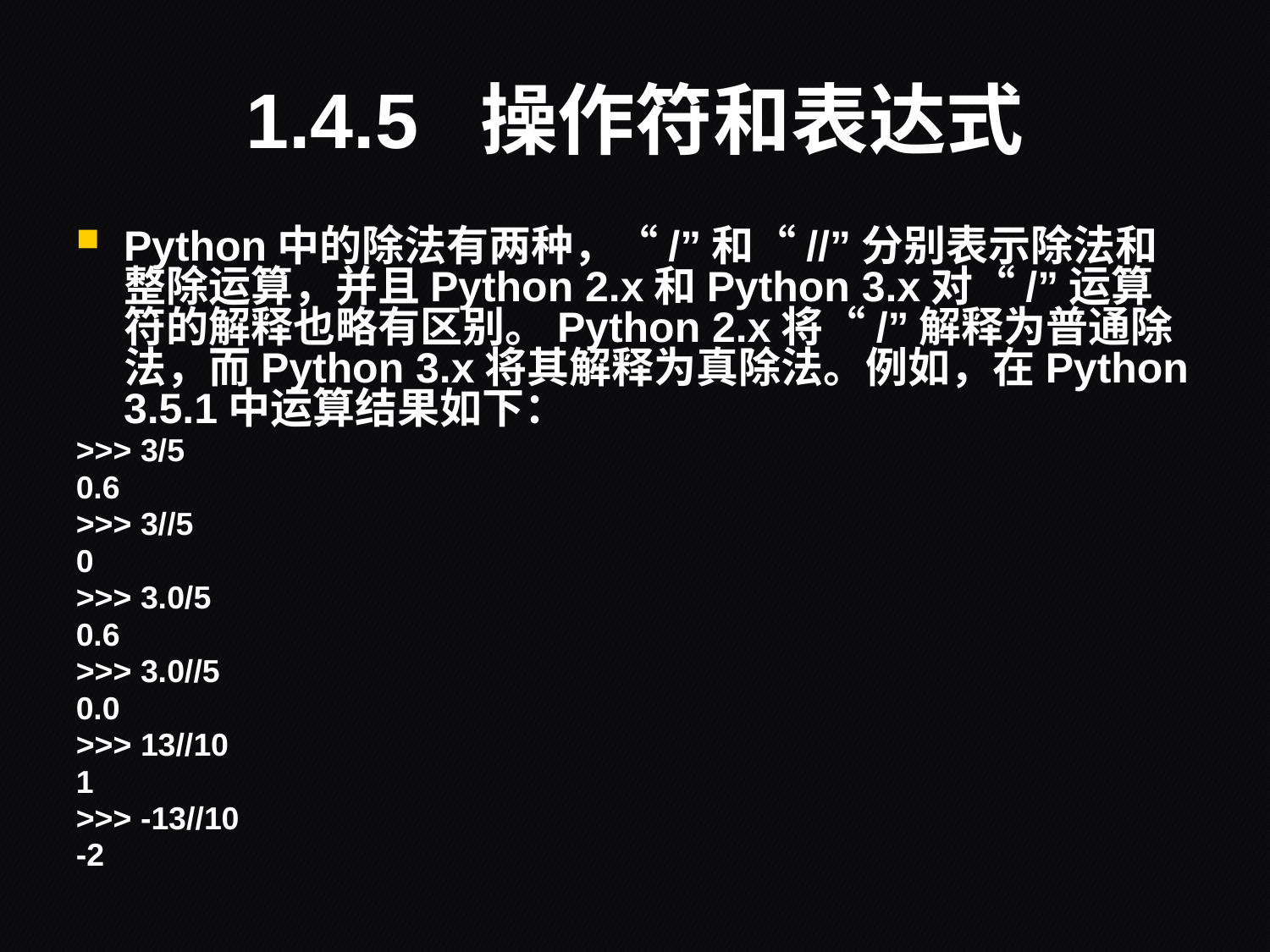

# 1.4.5  操作符和表达式
Python中的除法有两种，“/”和“//”分别表示除法和整除运算，并且Python 2.x和Python 3.x对“/”运算符的解释也略有区别。Python 2.x将“/”解释为普通除法，而Python 3.x将其解释为真除法。例如，在Python 3.5.1中运算结果如下：
>>> 3/5
0.6
>>> 3//5
0
>>> 3.0/5
0.6
>>> 3.0//5
0.0
>>> 13//10
1
>>> -13//10
-2